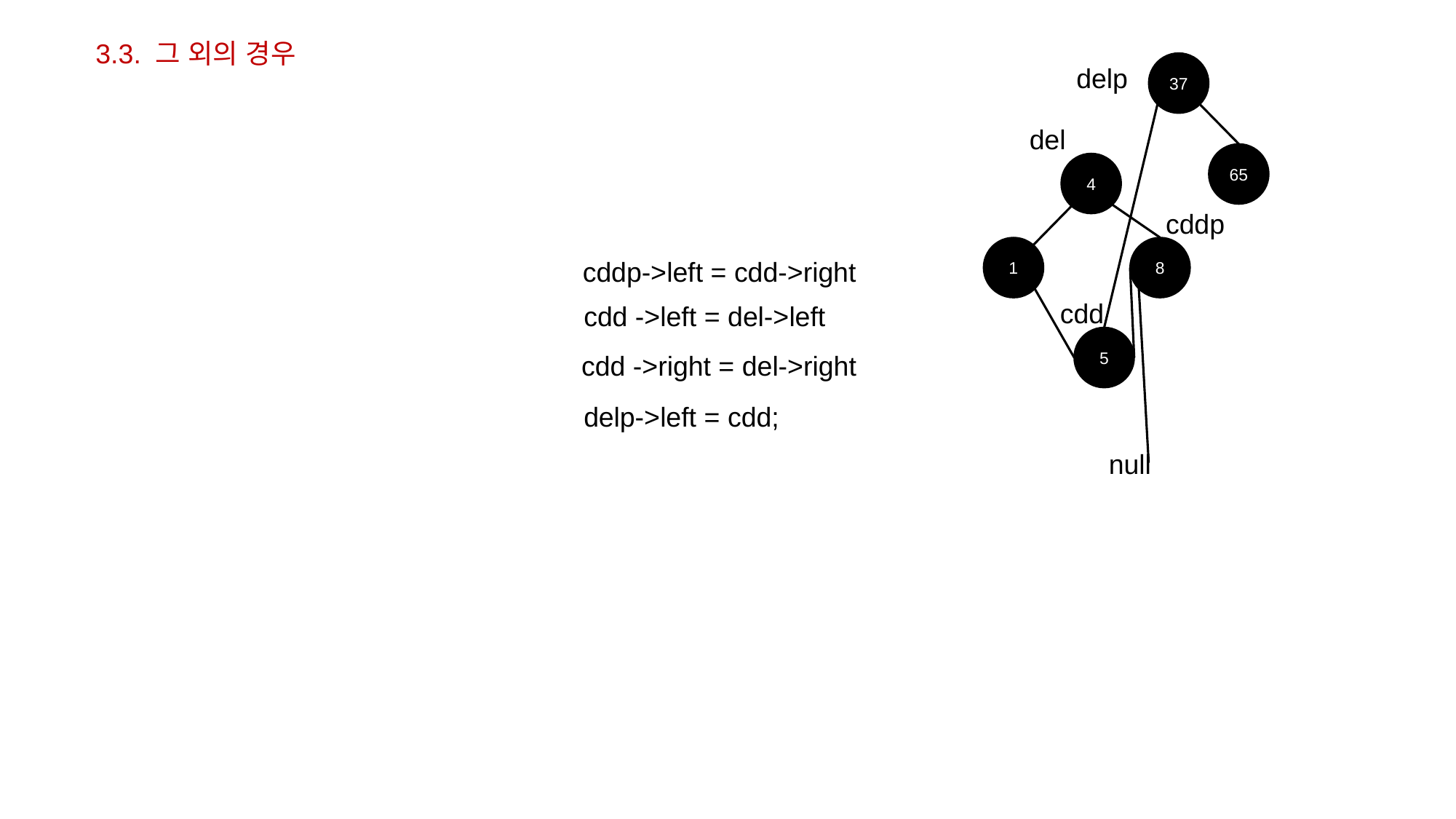

3.3. 그 외의 경우
37
delp
del
65
4
cddp
1
8
cddp->left = cdd->right
cdd
cdd ->left = del->left
5
cdd ->right = del->right
delp->left = cdd;
null